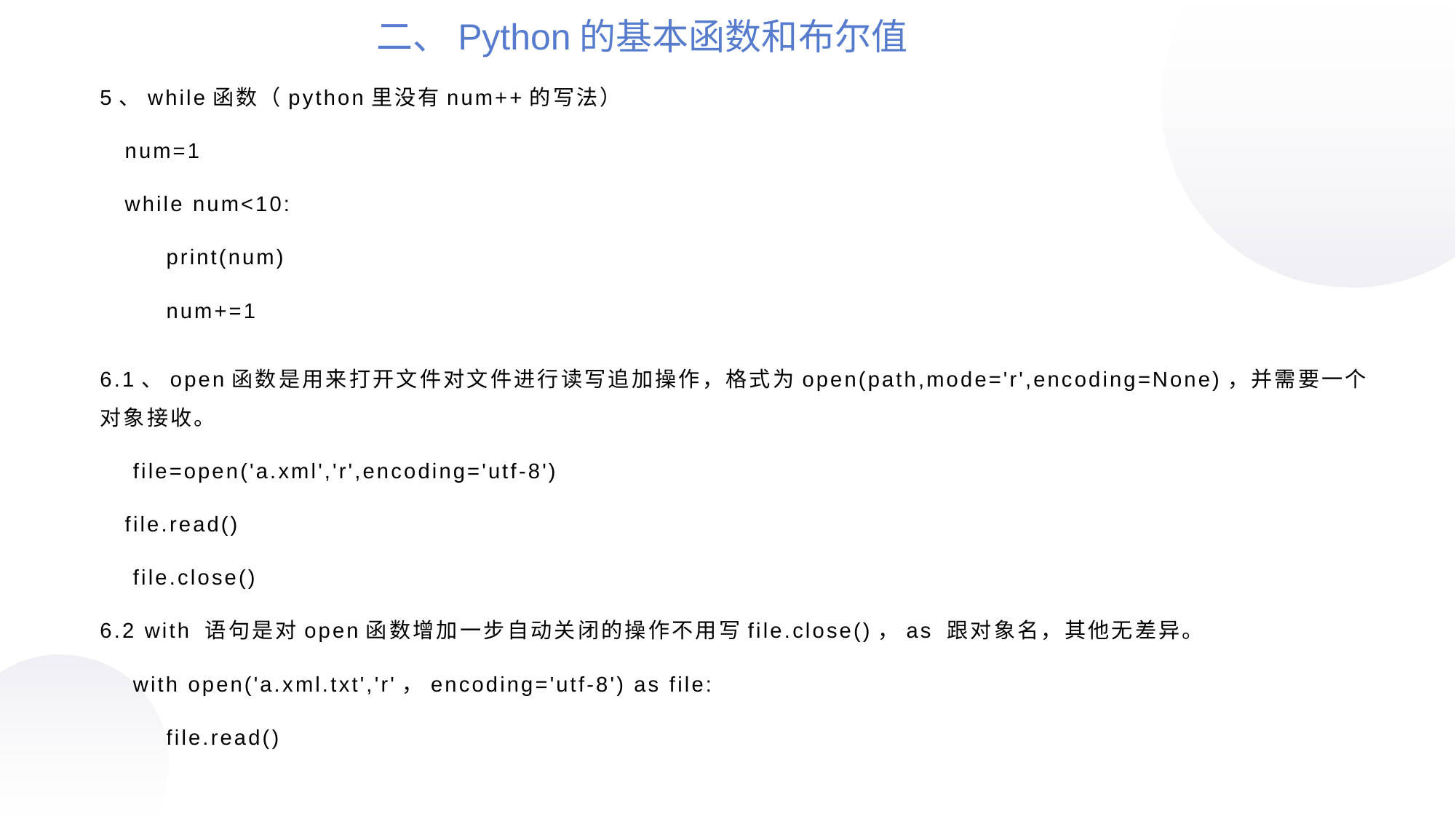

二、Python的基本函数和布尔值
5、while函数（python里没有num++的写法）
   num=1
   while num<10:
        print(num)
        num+=1
6.1、open函数是用来打开文件对文件进行读写追加操作，格式为open(path,mode='r',encoding=None)，并需要一个对象接收。
    file=open('a.xml','r',encoding='utf-8')
   file.read()
    file.close()
6.2 with 语句是对open函数增加一步自动关闭的操作不用写file.close()，as 跟对象名，其他无差异。
    with open('a.xml.txt','r'，encoding='utf-8') as file:
        file.read()